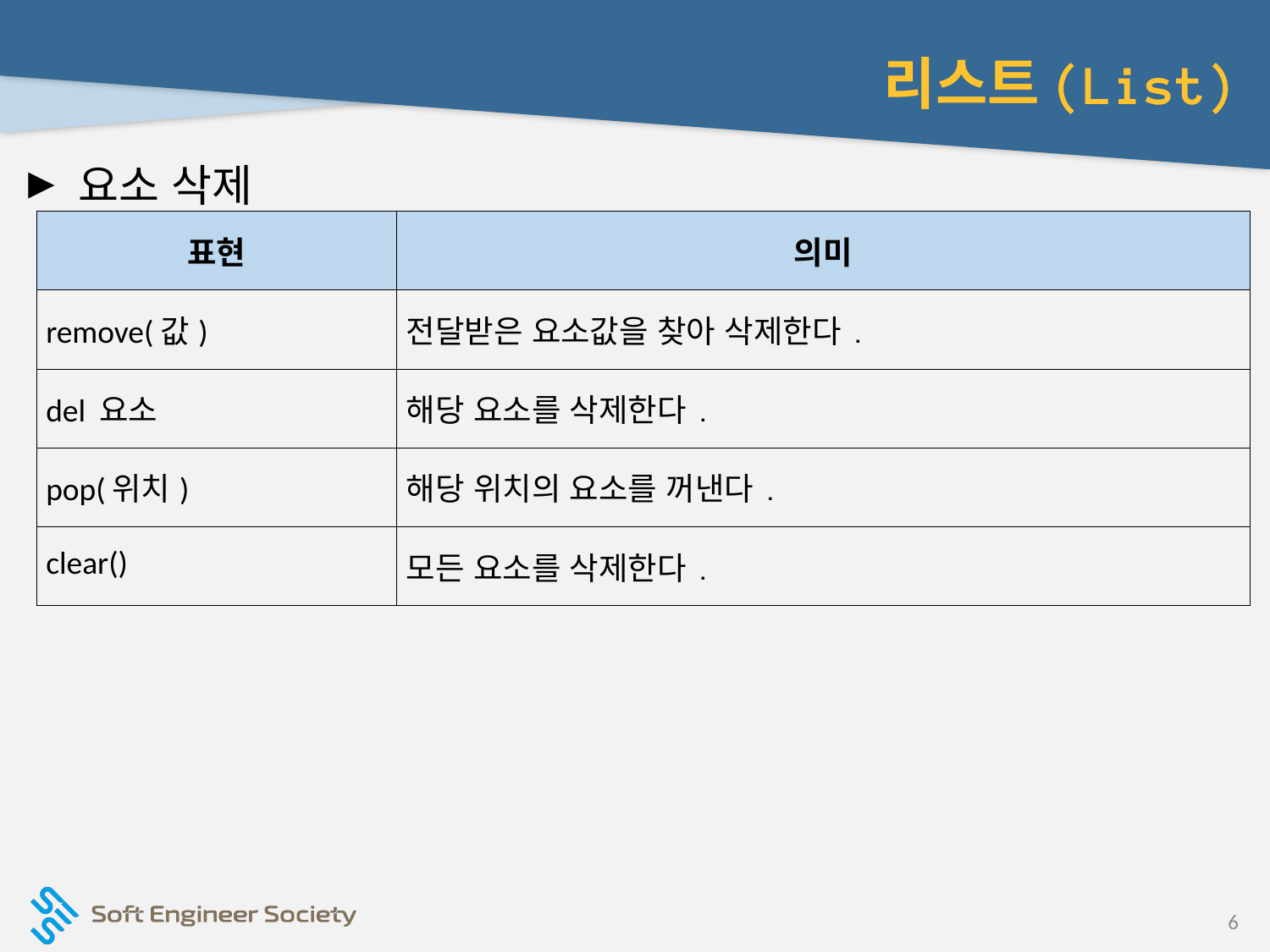

# 리스트(List)
요소 삭제
| 표현 | 의미 |
| --- | --- |
| remove(값) | 전달받은 요소값을 찾아 삭제한다. |
| del 요소 | 해당 요소를 삭제한다. |
| pop(위치) | 해당 위치의 요소를 꺼낸다. |
| clear() | 모든 요소를 삭제한다. |
6